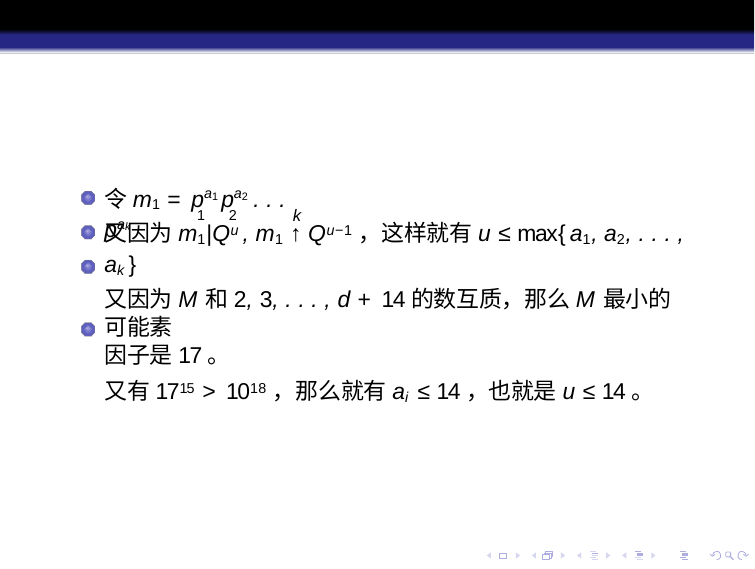

令m1  = pa1 pa2  . . . pak
1	2	k
又因为m1|Qu , m1  ↑ Qu−1，这样就有u ≤ max{a1, a2, . . . , ak }
又因为M和2, 3, . . . , d + 14的数互质，那么M最小的可能素
因子是17。
又有1715  > 1018，那么就有ai  ≤ 14，也就是u ≤ 14。